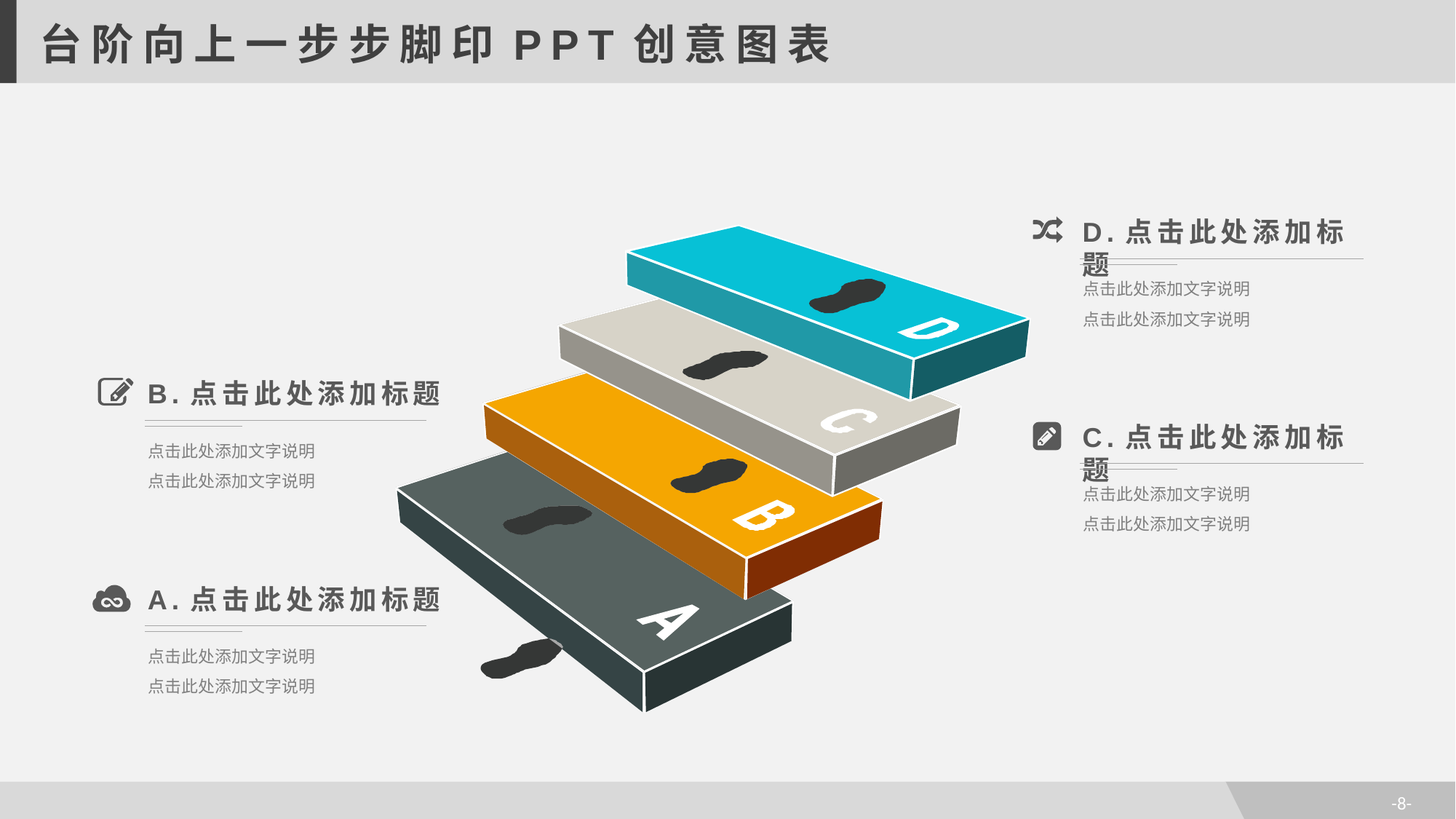

台阶向上一步步脚印PPT创意图表
D.点击此处添加标题

点击此处添加文字说明
点击此处添加文字说明

B.点击此处添加标题

点击此处添加文字说明
点击此处添加文字说明
C.点击此处添加标题

点击此处添加文字说明
点击此处添加文字说明
A.点击此处添加标题

点击此处添加文字说明
点击此处添加文字说明
-8-